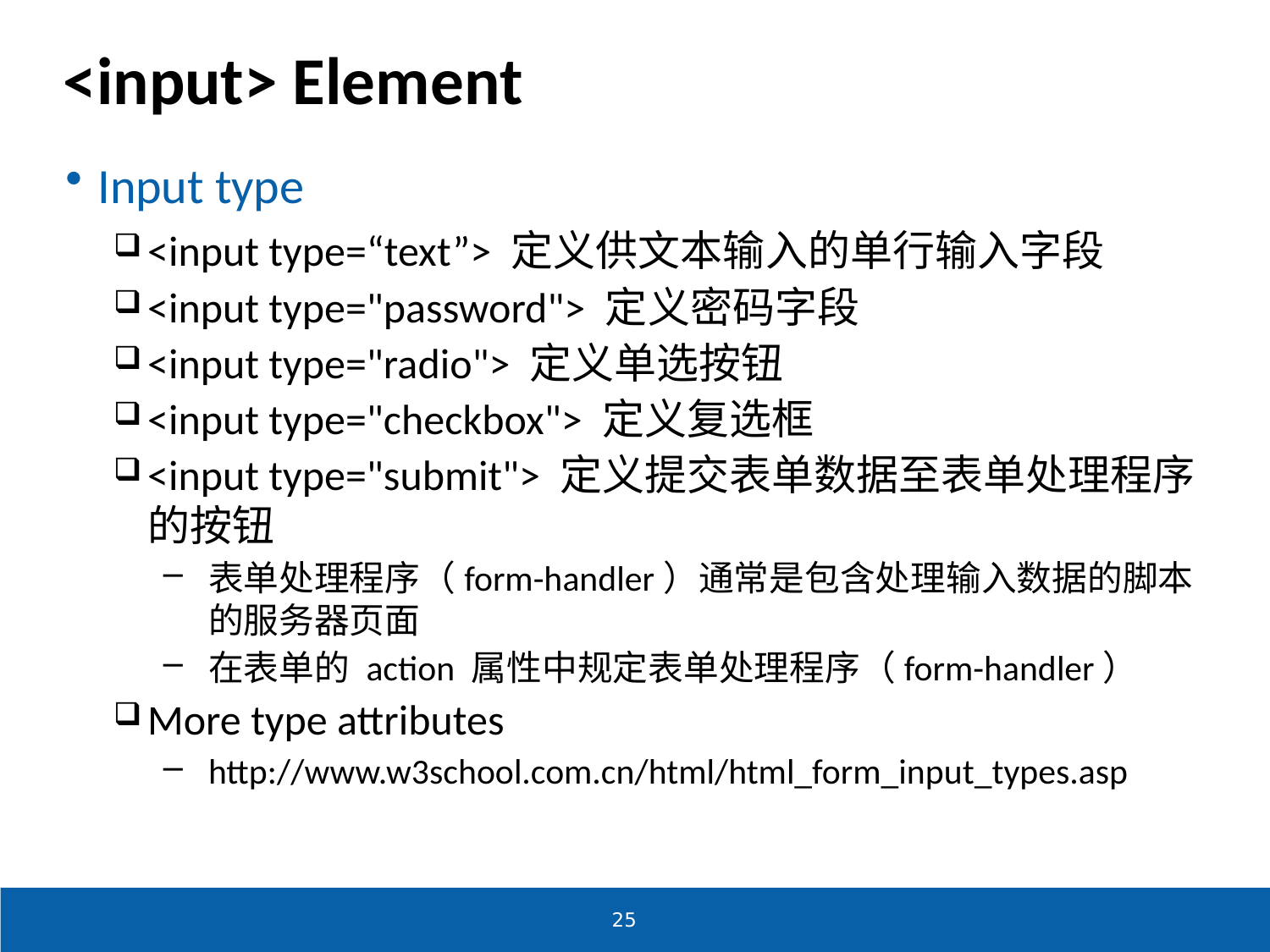

# <input> Element
Input type
<input type=“text”> 定义供文本输入的单行输入字段
<input type="password"> 定义密码字段
<input type="radio"> 定义单选按钮
<input type="checkbox"> 定义复选框
<input type="submit"> 定义提交表单数据至表单处理程序的按钮
表单处理程序（form-handler）通常是包含处理输入数据的脚本的服务器页面
在表单的 action 属性中规定表单处理程序（form-handler）
More type attributes
http://www.w3school.com.cn/html/html_form_input_types.asp

25